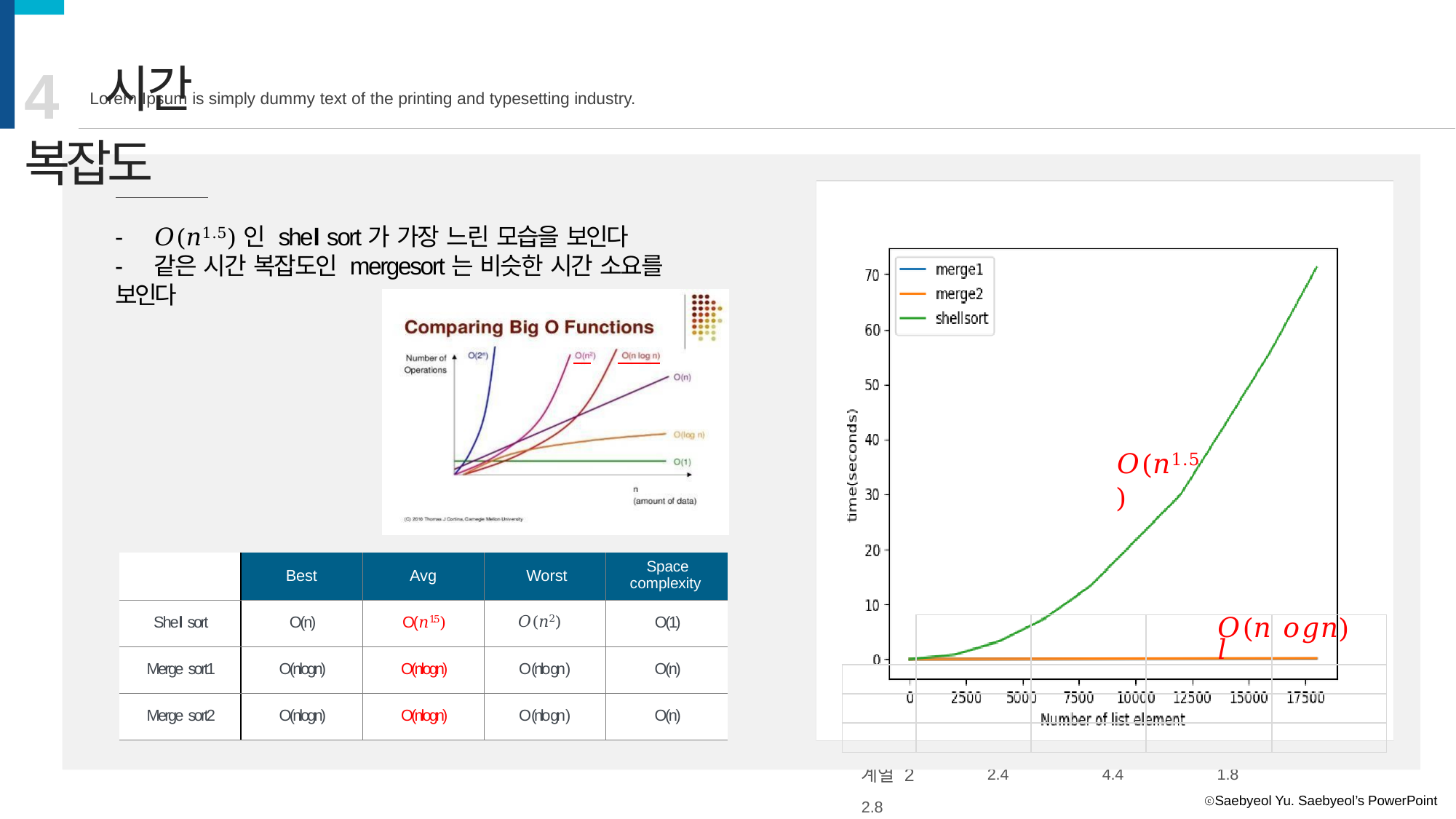

# 4 시간 복잡도
Lorem Ipsum is simply dummy text of the printing and typesetting industry.

차트 제목
6

5

4

제목	3
축
2

1

0
항목 1	항목 2	항목 3	항목 4
계열 1	4.3	2.5	3.5	4.5
계열 2	2.4	4.4	1.8	2.8
계열 3	2	2	3	5
-	𝑂(𝑛1.5)인 shel sort가 가장 느린 모습을 보인다
-	같은 시간 복잡도인 mergesort는 비슷한 시간 소요를 보인다
𝑂(𝑛1.5)
|  | Best | Avg | Worst | Space complexity |
| --- | --- | --- | --- | --- |
| Shel sort | O(n) | O(𝑛1.5) | 𝑂(𝑛2) | O(1) |
| Merge sort1 | O(nlogn) | O(nlogn) | O(nlogn) | O(n) |
| Merge sort2 | O(nlogn) | O(nlogn) | O(nlogn) | O(n) |
|  |  |  | 𝑂(𝑛𝑙 | 𝑜𝑔𝑛) |
| --- | --- | --- | --- | --- |
|  |  |  |  |  |
|  |  |  |  |  |
|  |  |  |  |  |
ⓒSaebyeol Yu. Saebyeol’s PowerPoint